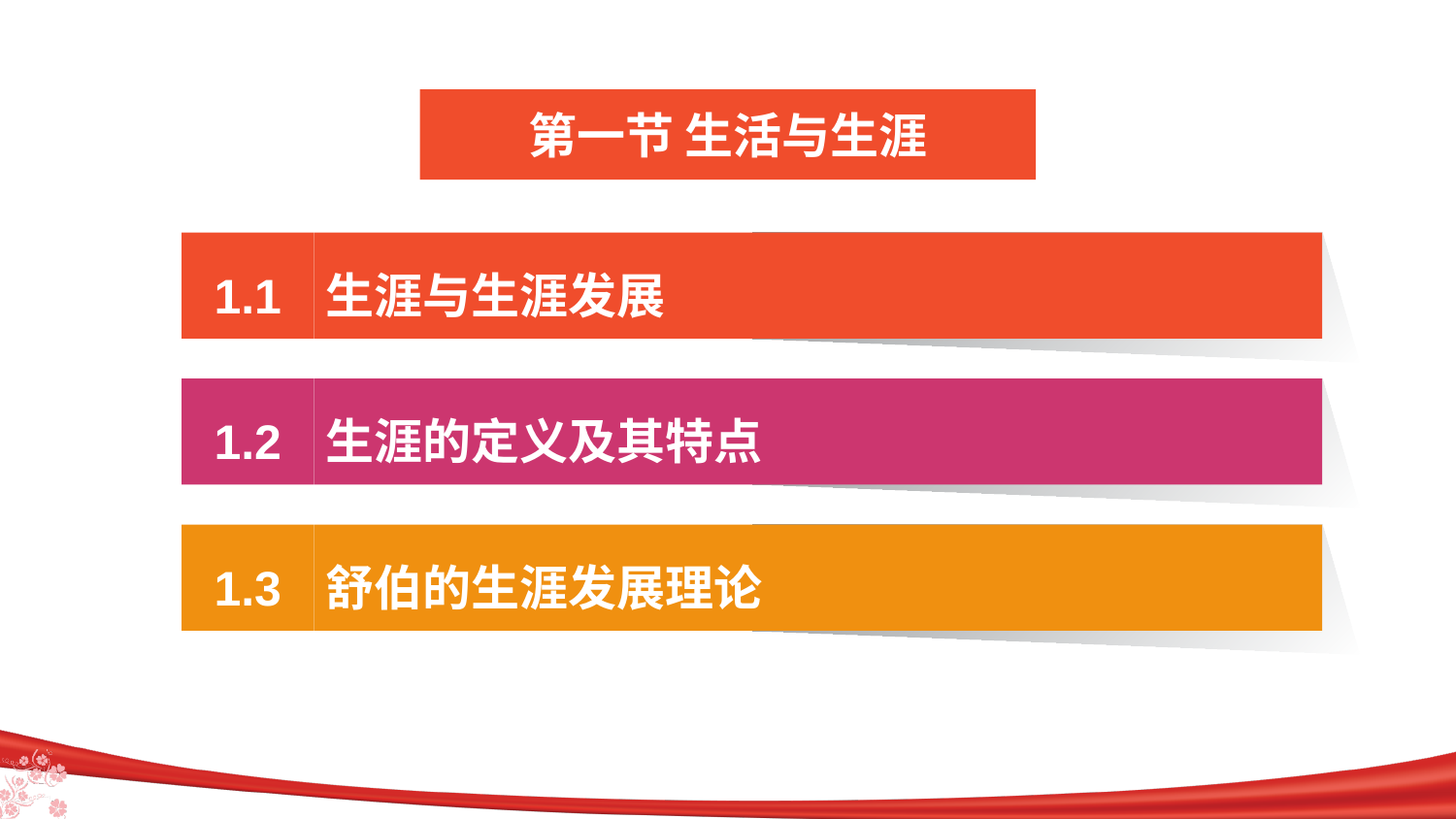

第一节 生活与生涯
1.1
生涯与生涯发展

1.2
生涯的定义及其特点

1.3
舒伯的生涯发展理论